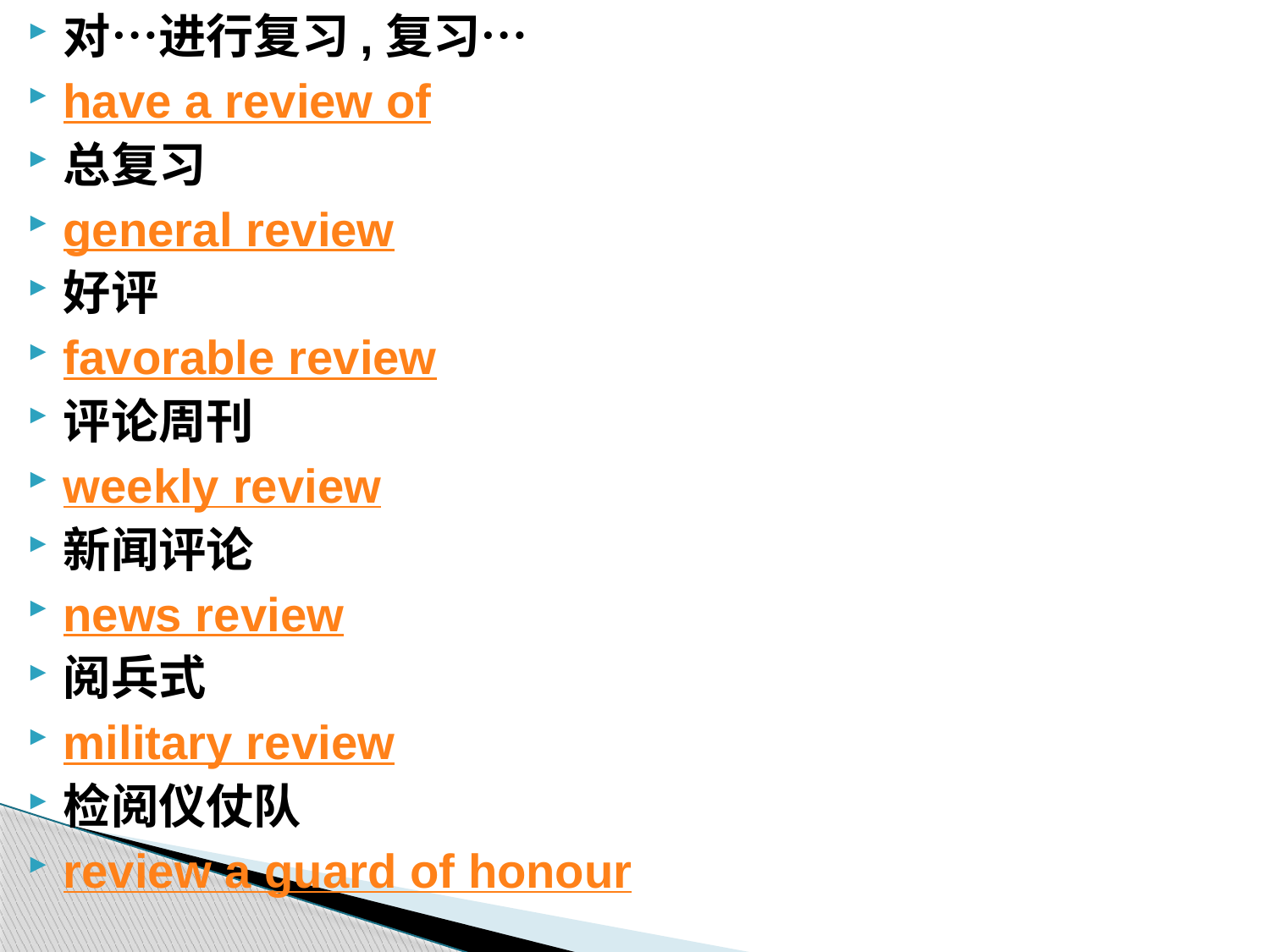

对…进行复习,复习…
have a review of
总复习
general review
好评
favorable review
评论周刊
weekly review
新闻评论
news review
阅兵式
military review
检阅仪仗队
review a guard of honour